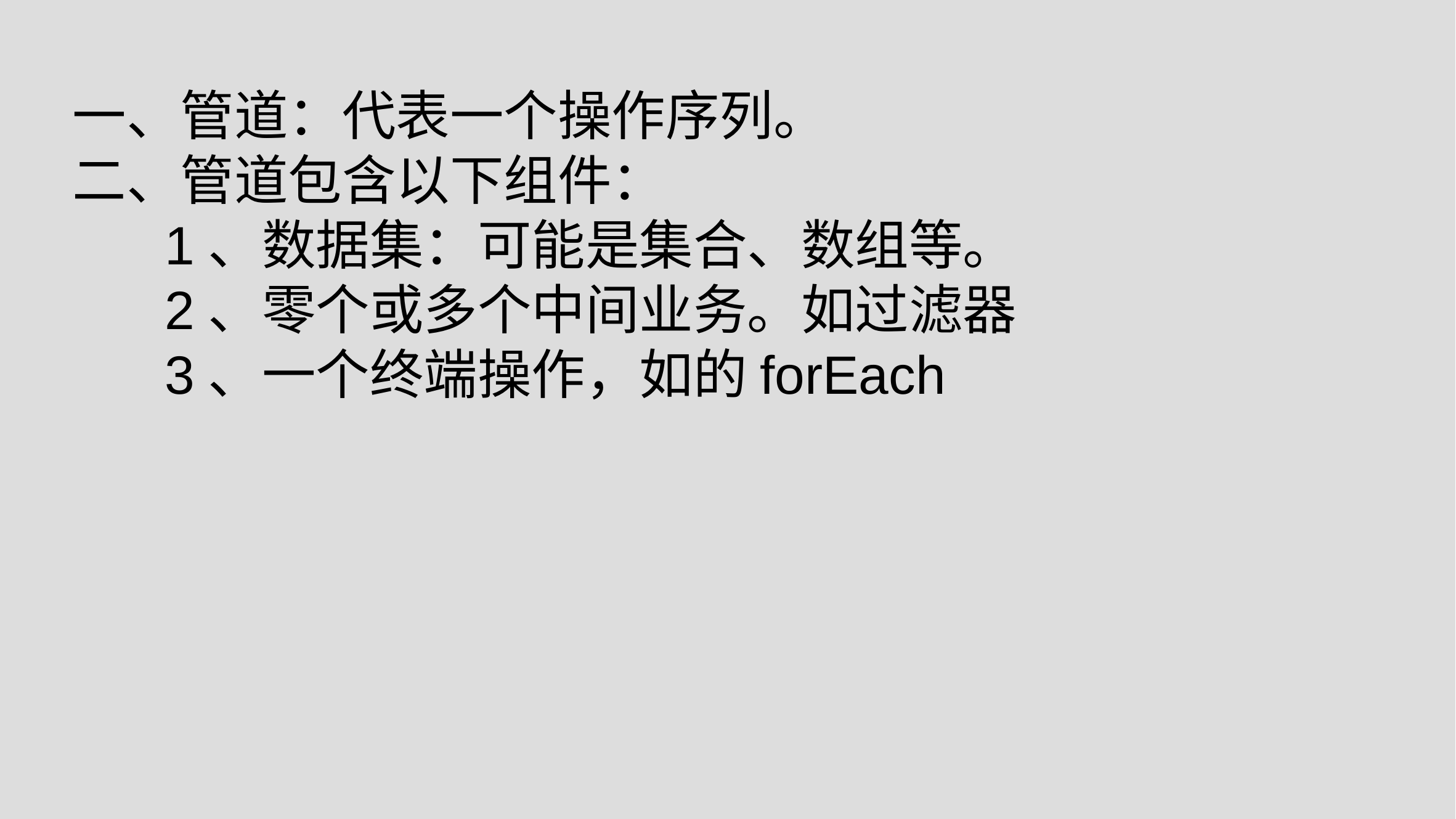

一、管道：代表一个操作序列。
二、管道包含以下组件：
	1、数据集：可能是集合、数组等。
	2、零个或多个中间业务。如过滤器
	3、一个终端操作，如的forEach